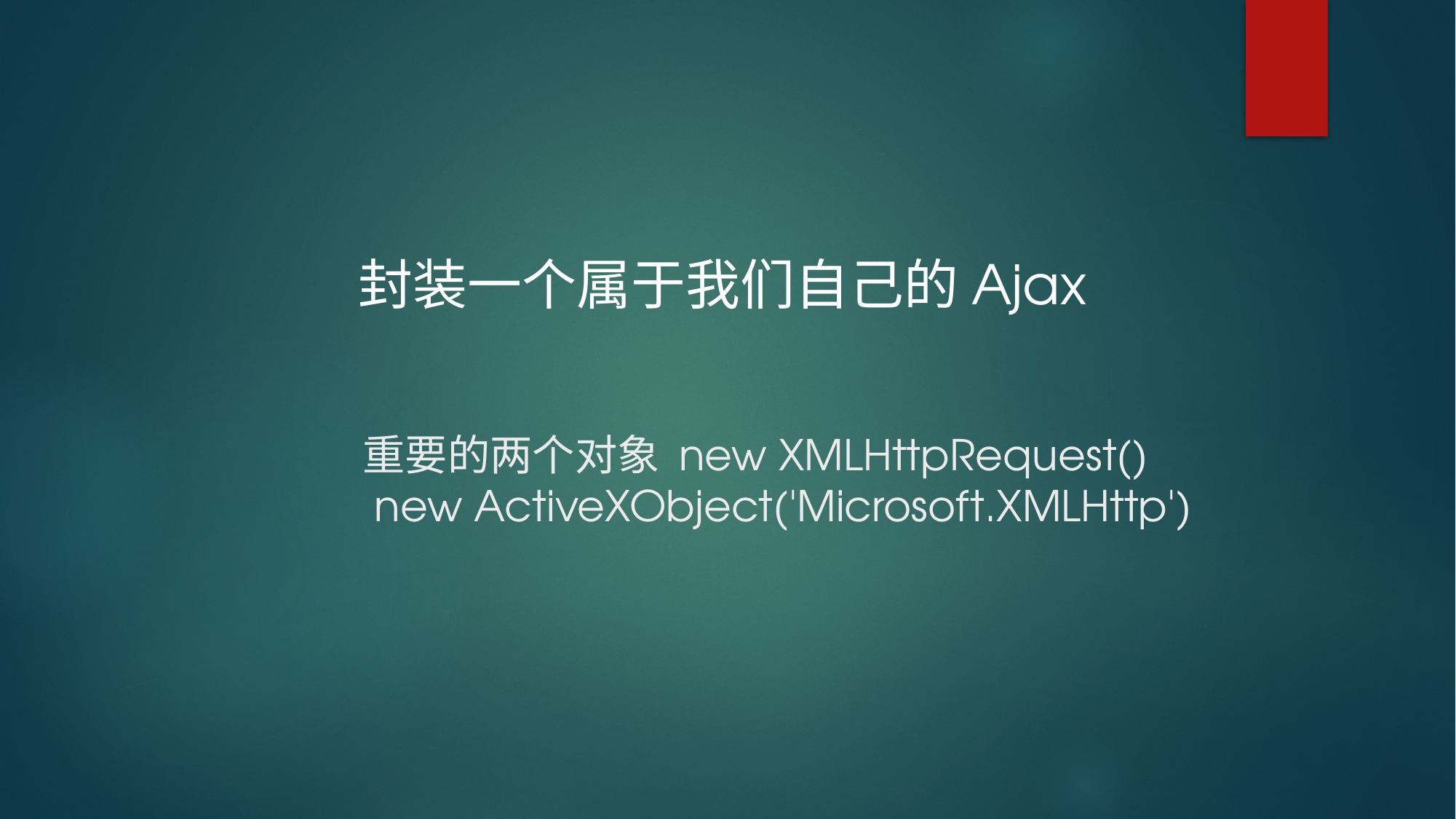

封装一个属于我们自己的Ajax
# 重要的两个对象 new XMLHttpRequest() new ActiveXObject('Microsoft.XMLHttp')